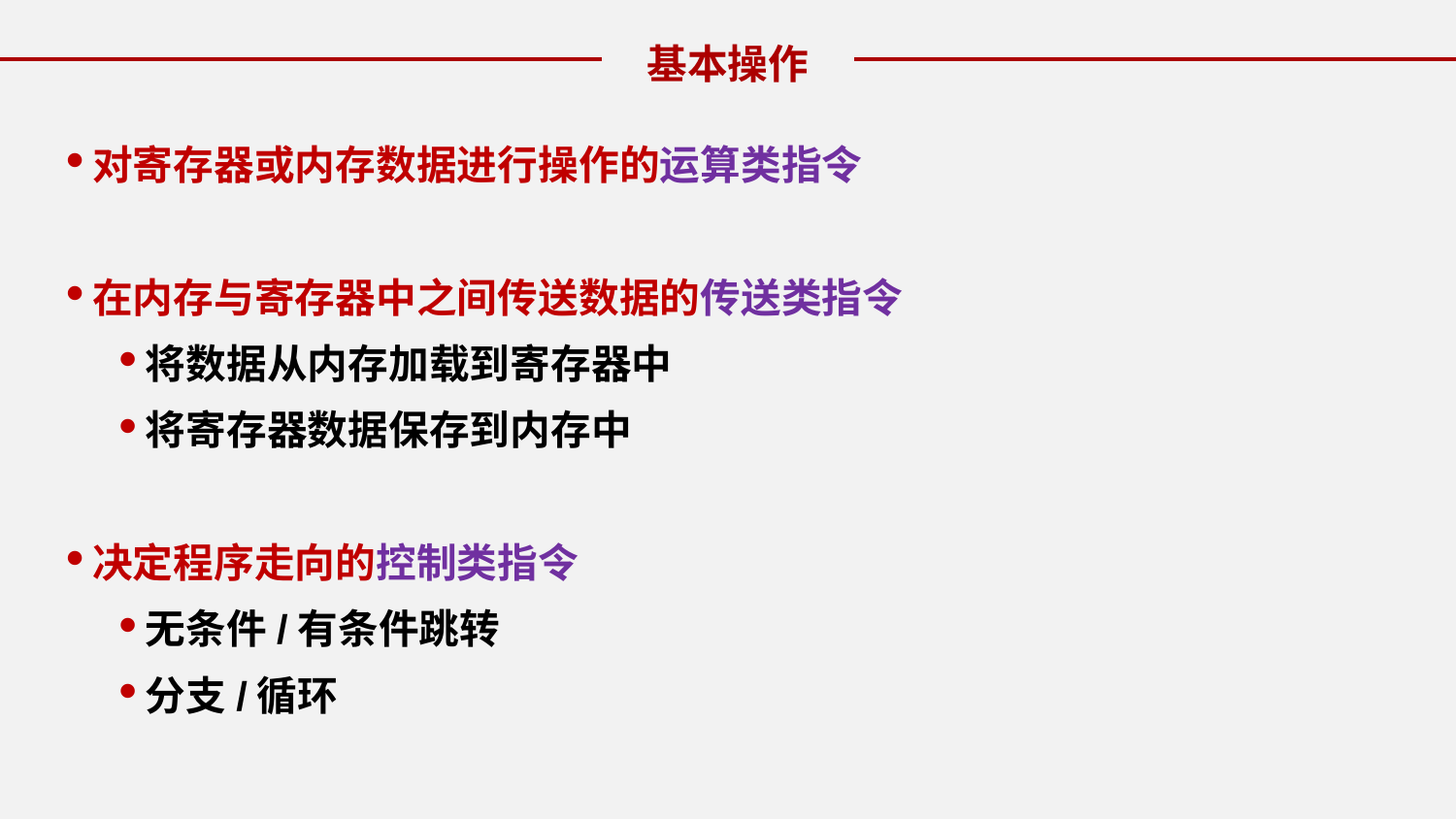

基本操作
对寄存器或内存数据进行操作的运算类指令

在内存与寄存器中之间传送数据的传送类指令
将数据从内存加载到寄存器中
将寄存器数据保存到内存中

决定程序走向的控制类指令
无条件/有条件跳转
分支/循环